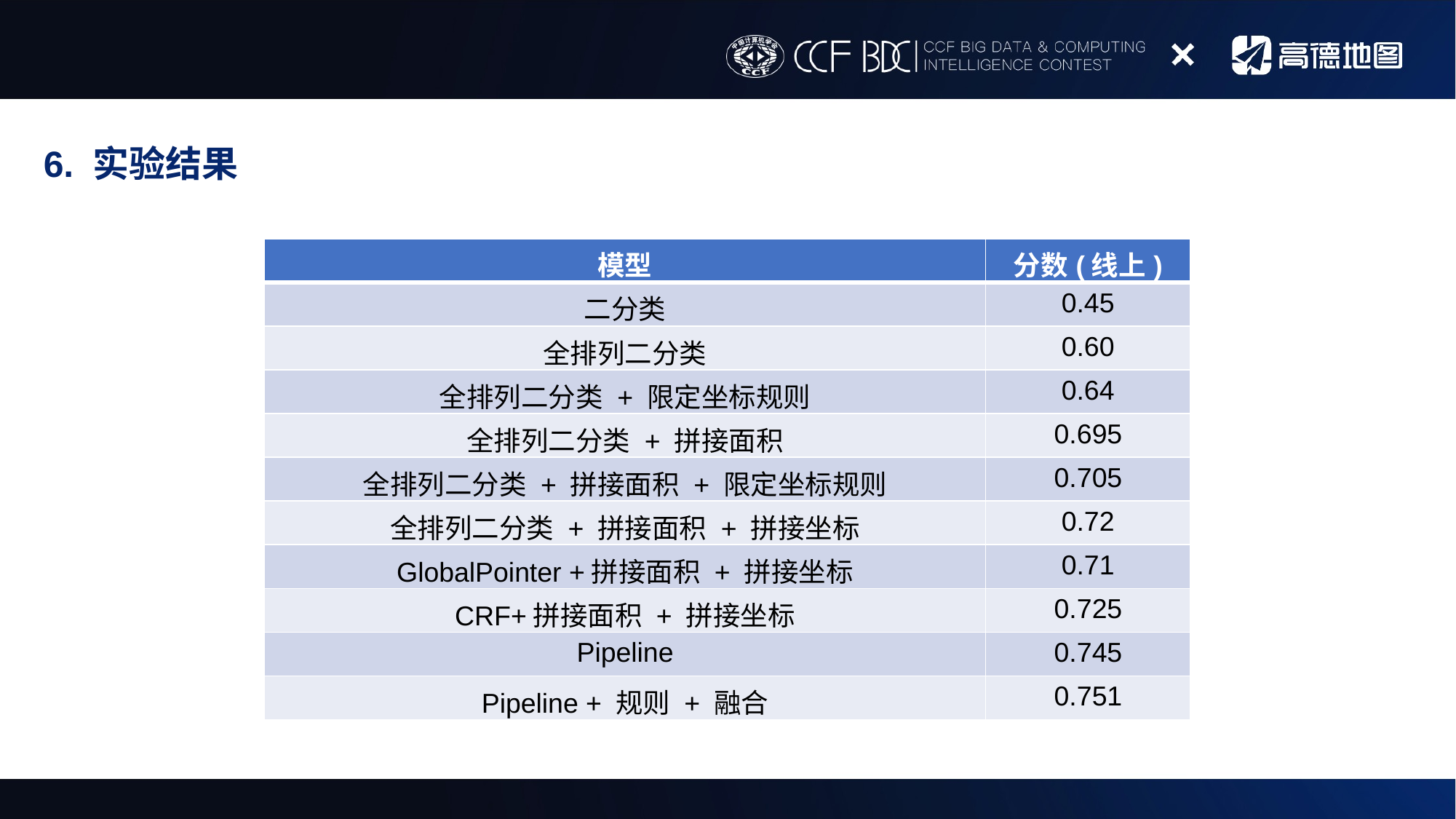

6. 实验结果
| 模型 | 分数(线上) |
| --- | --- |
| 二分类 | 0.45 |
| 全排列二分类 | 0.60 |
| 全排列二分类 + 限定坐标规则 | 0.64 |
| 全排列二分类 + 拼接面积 | 0.695 |
| 全排列二分类 + 拼接面积 + 限定坐标规则 | 0.705 |
| 全排列二分类 + 拼接面积 + 拼接坐标 | 0.72 |
| GlobalPointer +拼接面积 + 拼接坐标 | 0.71 |
| CRF+拼接面积 + 拼接坐标 | 0.725 |
| Pipeline | 0.745 |
| Pipeline + 规则 + 融合 | 0.751 |